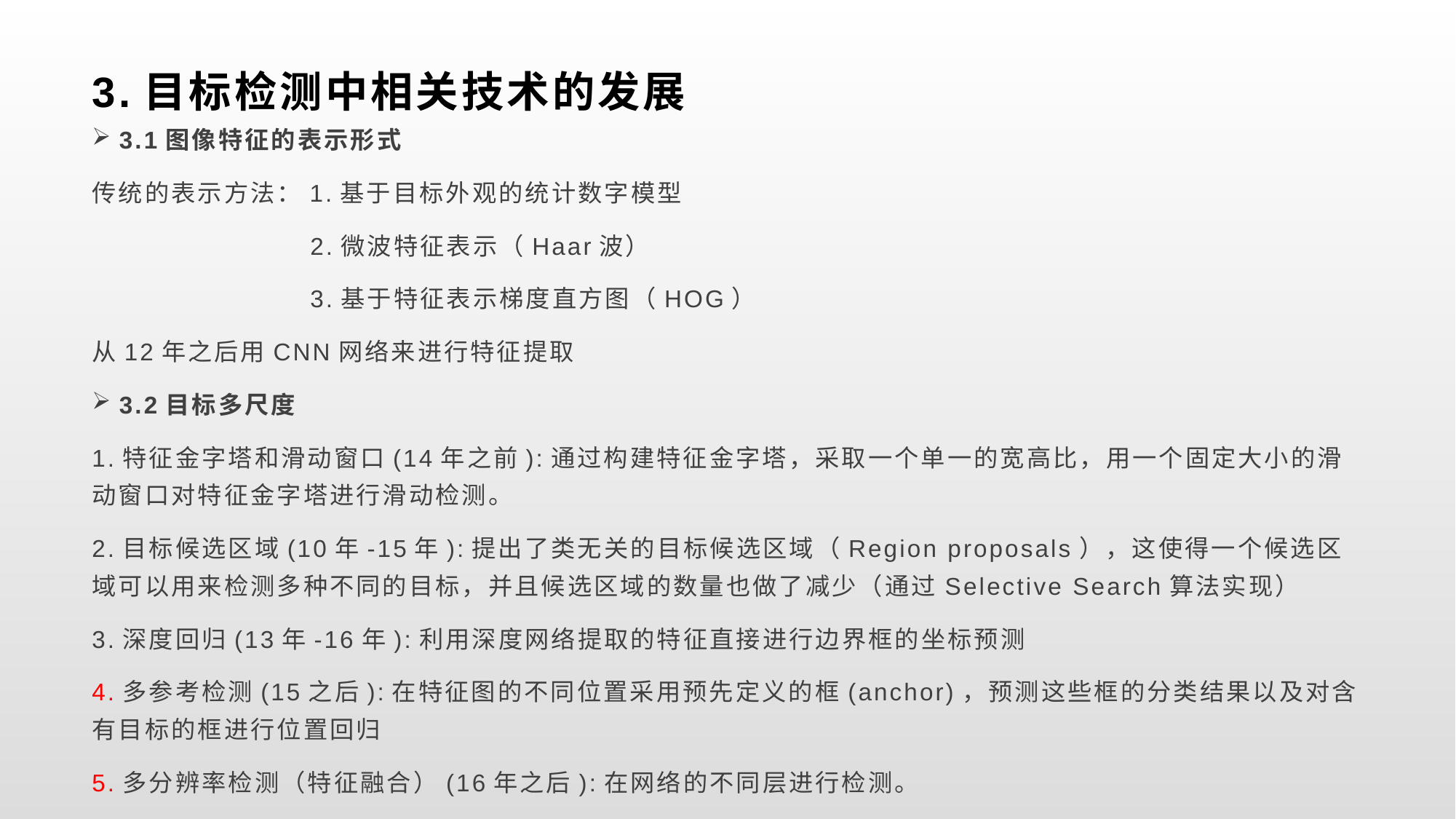

# 3.目标检测中相关技术的发展
3.1图像特征的表示形式
传统的表示方法：1.基于目标外观的统计数字模型
		2.微波特征表示（Haar波）
		3.基于特征表示梯度直方图（HOG）
从12年之后用CNN网络来进行特征提取
3.2目标多尺度
1.特征金字塔和滑动窗口(14年之前):通过构建特征金字塔，采取一个单一的宽高比，用一个固定大小的滑动窗口对特征金字塔进行滑动检测。
2.目标候选区域(10年-15年):提出了类无关的目标候选区域（Region proposals），这使得一个候选区域可以用来检测多种不同的目标，并且候选区域的数量也做了减少（通过Selective Search算法实现）
3.深度回归(13年-16年):利用深度网络提取的特征直接进行边界框的坐标预测
4.多参考检测(15之后):在特征图的不同位置采用预先定义的框(anchor)，预测这些框的分类结果以及对含有目标的框进行位置回归
5.多分辨率检测（特征融合）(16年之后):在网络的不同层进行检测。